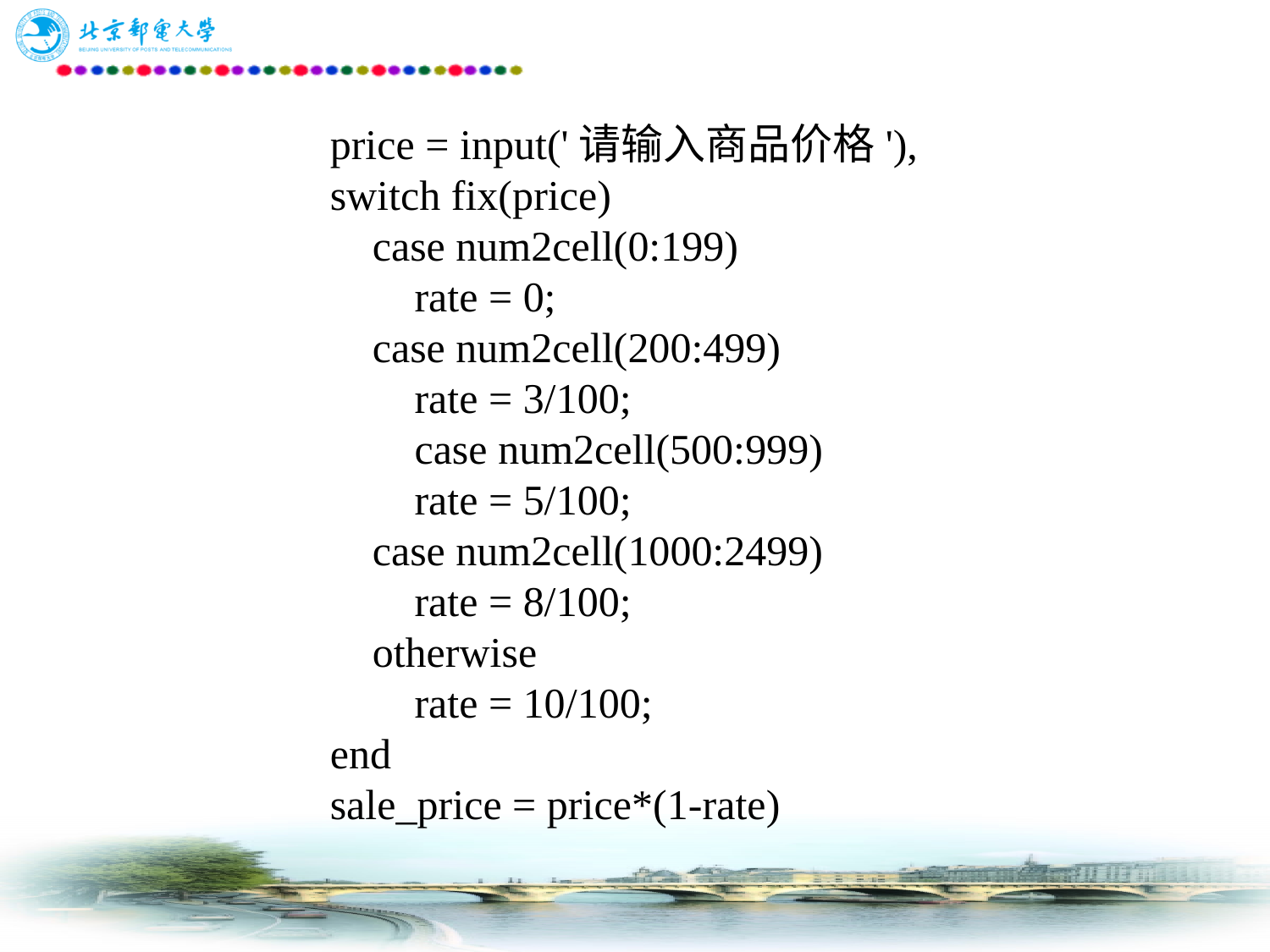

price = input('请输入商品价格'),
switch fix(price)
    case num2cell(0:199)
        rate = 0;
    case num2cell(200:499)
        rate = 3/100;
        case num2cell(500:999)
        rate = 5/100;
    case num2cell(1000:2499)
        rate = 8/100;
    otherwise
        rate = 10/100;
end
sale_price = price*(1-rate)